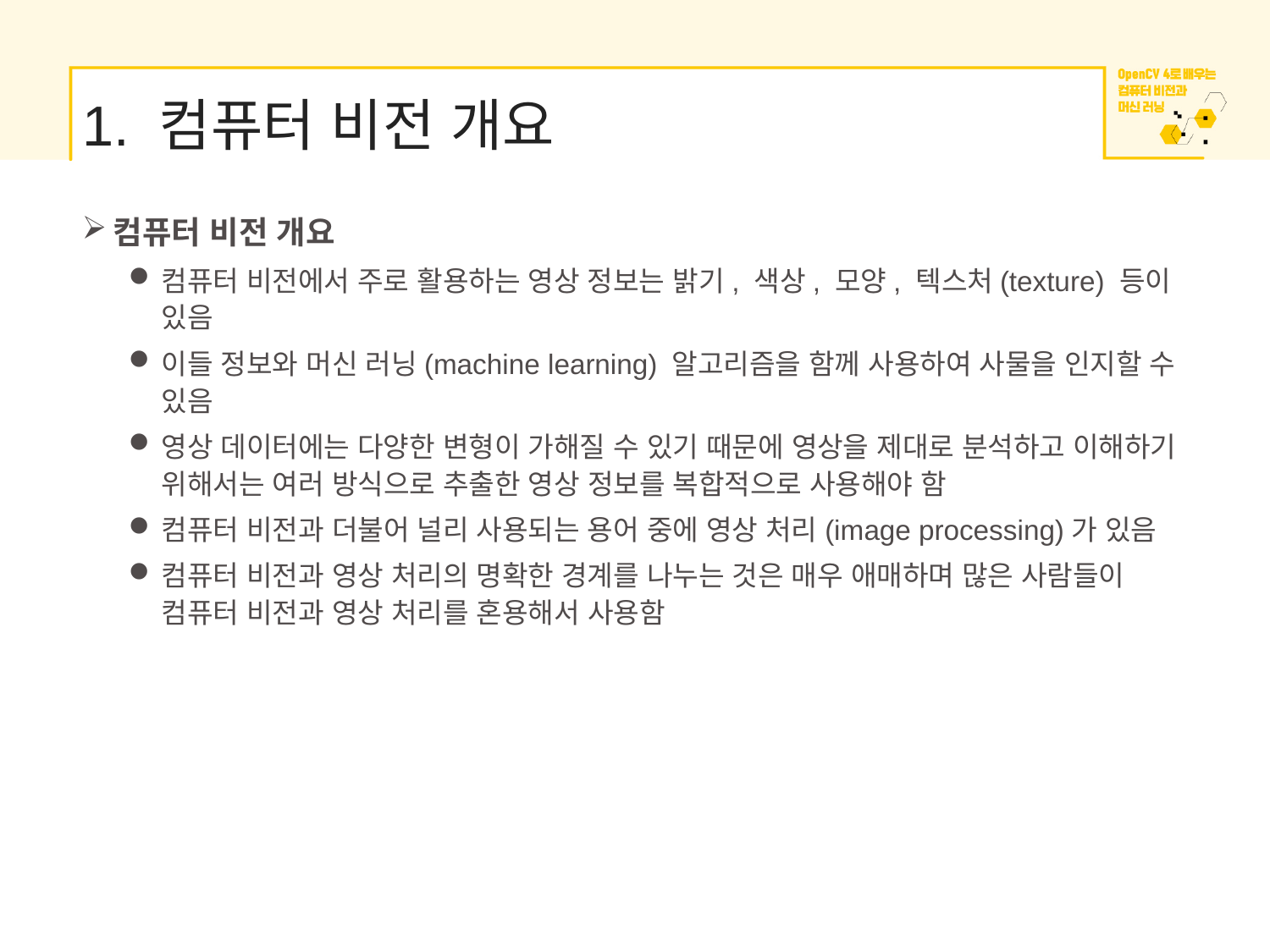

# 1. 컴퓨터 비전 개요
컴퓨터 비전 개요
컴퓨터 비전에서 주로 활용하는 영상 정보는 밝기, 색상, 모양, 텍스처(texture) 등이 있음
이들 정보와 머신 러닝(machine learning) 알고리즘을 함께 사용하여 사물을 인지할 수 있음
영상 데이터에는 다양한 변형이 가해질 수 있기 때문에 영상을 제대로 분석하고 이해하기 위해서는 여러 방식으로 추출한 영상 정보를 복합적으로 사용해야 함
컴퓨터 비전과 더불어 널리 사용되는 용어 중에 영상 처리(image processing)가 있음
컴퓨터 비전과 영상 처리의 명확한 경계를 나누는 것은 매우 애매하며 많은 사람들이 컴퓨터 비전과 영상 처리를 혼용해서 사용함